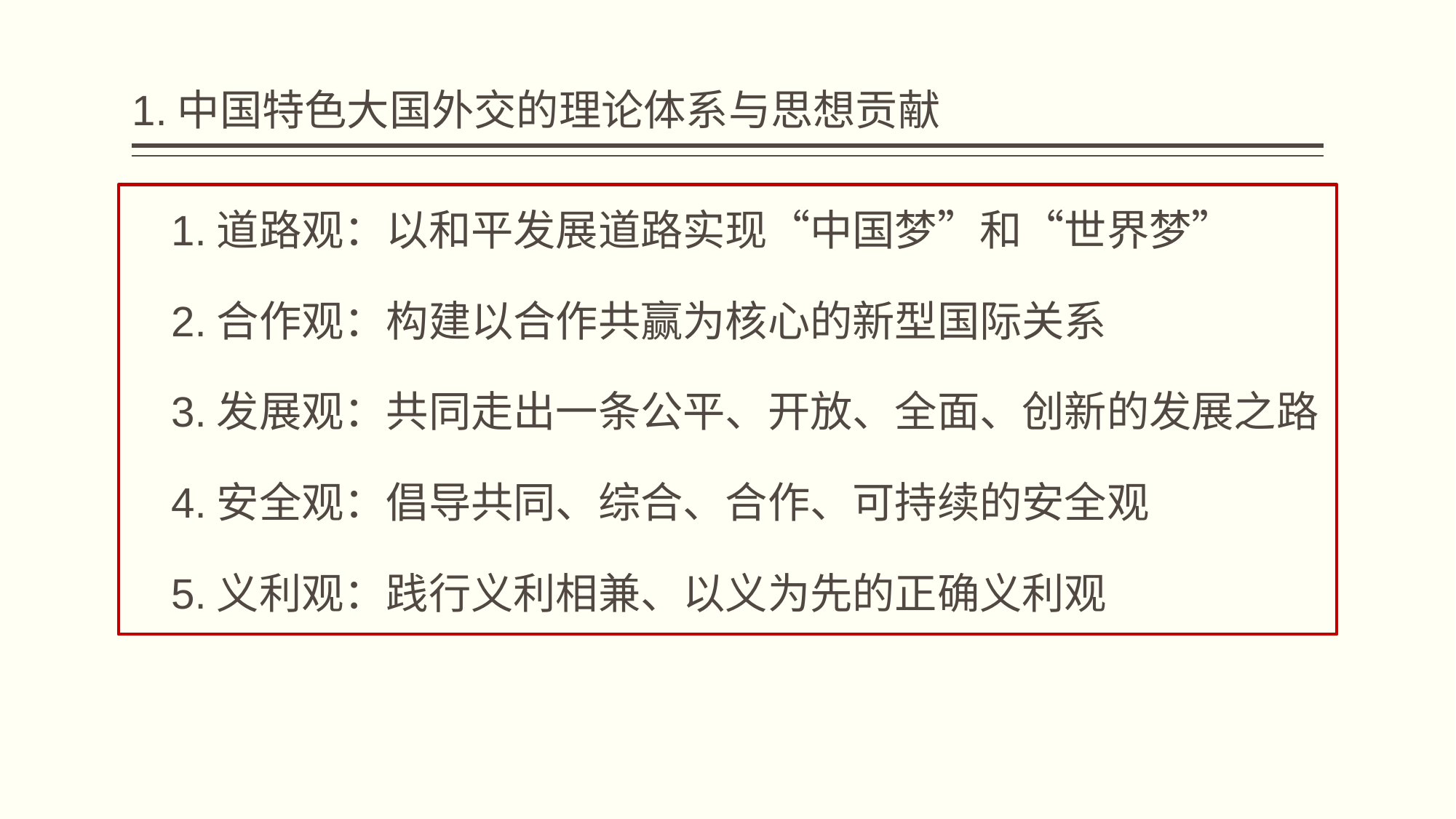

# 1.中国特色大国外交的理论体系与思想贡献
　1.道路观：以和平发展道路实现“中国梦”和“世界梦”
　2.合作观：构建以合作共赢为核心的新型国际关系
　3.发展观：共同走出一条公平、开放、全面、创新的发展之路
　4.安全观：倡导共同、综合、合作、可持续的安全观
　5.义利观：践行义利相兼、以义为先的正确义利观